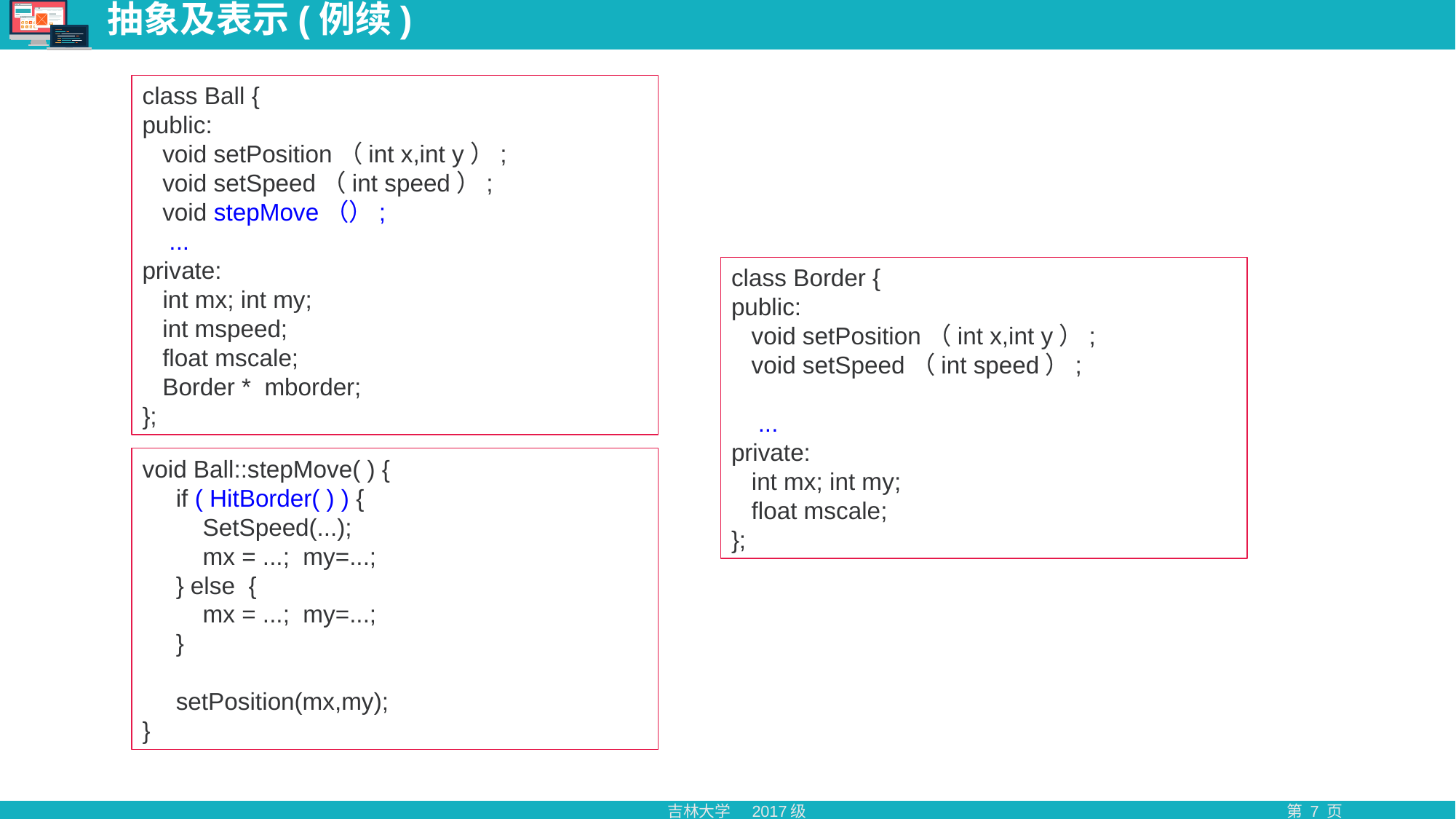

# 抽象及表示(例续)
class Ball {
public:
   void setPosition（int x,int y）;
   void setSpeed（int speed）;
   void stepMove（）;
    ...
private:
   int mx; int my;
   int mspeed;
   float mscale;
   Border *  mborder;
};
class Border {
public:
   void setPosition（int x,int y）;
   void setSpeed（int speed）;
    ...
private:
   int mx; int my;
   float mscale;
};
void Ball::stepMove( ) {
     if ( HitBorder( ) ) {
         SetSpeed(...);
         mx = ...;  my=...;
     } else  {
         mx = ...;  my=...;
     }
     setPosition(mx,my);
}